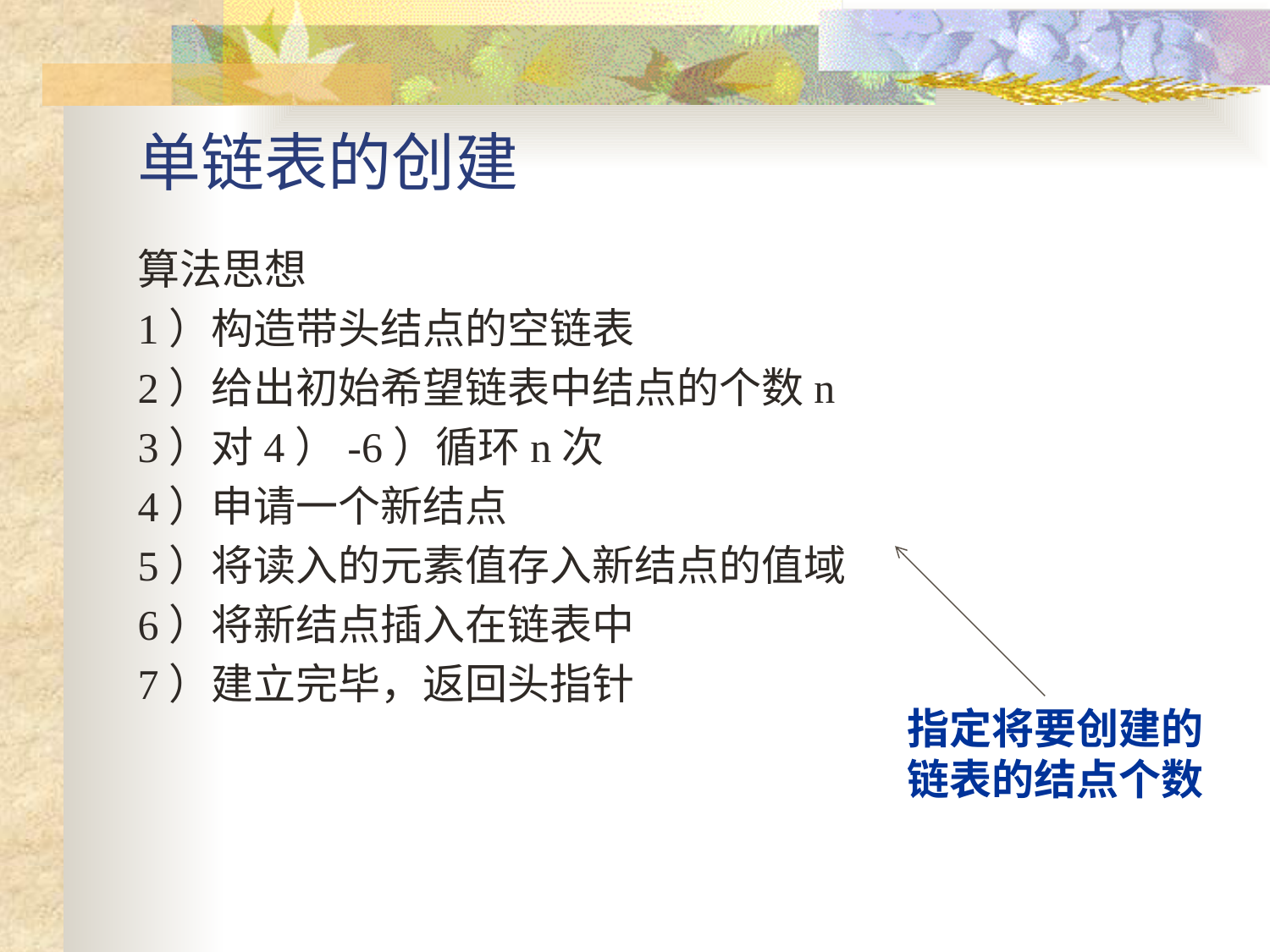

# 单链表的创建
算法思想
1）构造带头结点的空链表
2）给出初始希望链表中结点的个数n
3）对4）-6）循环n次
4）申请一个新结点
5）将读入的元素值存入新结点的值域
6）将新结点插入在链表中
7）建立完毕，返回头指针

指定将要创建的链表的结点个数